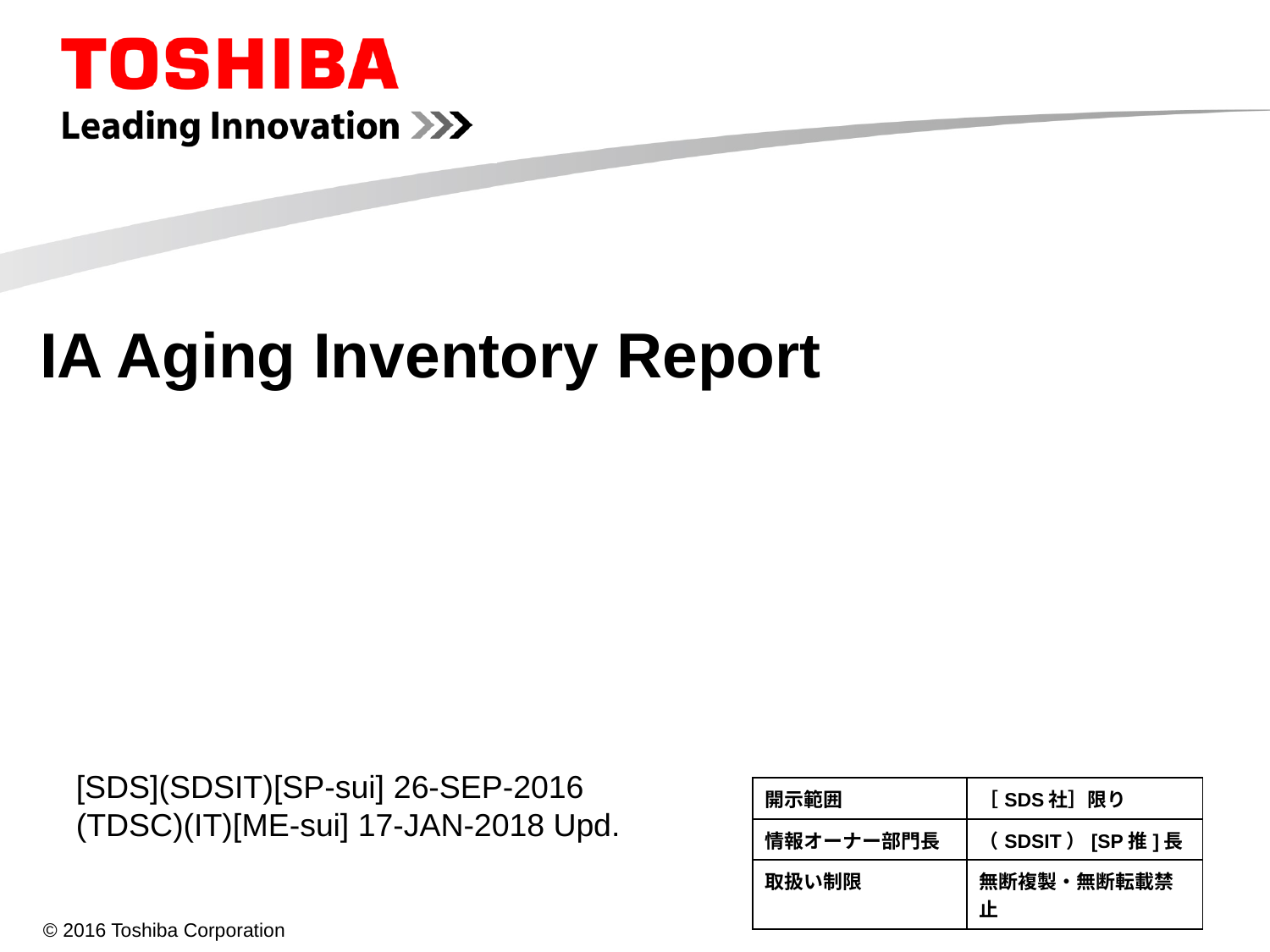

# IA Aging Inventory Report

[SDS](SDSIT)[SP-sui] 26-SEP-2016
(TDSC)(IT)[ME-sui] 17-JAN-2018 Upd.
| 開示範囲 | ［SDS社］限り |
| --- | --- |
| 情報オーナー部門長 | （SDSIT）[SP推]長 |
| 取扱い制限 | 無断複製・無断転載禁止 |